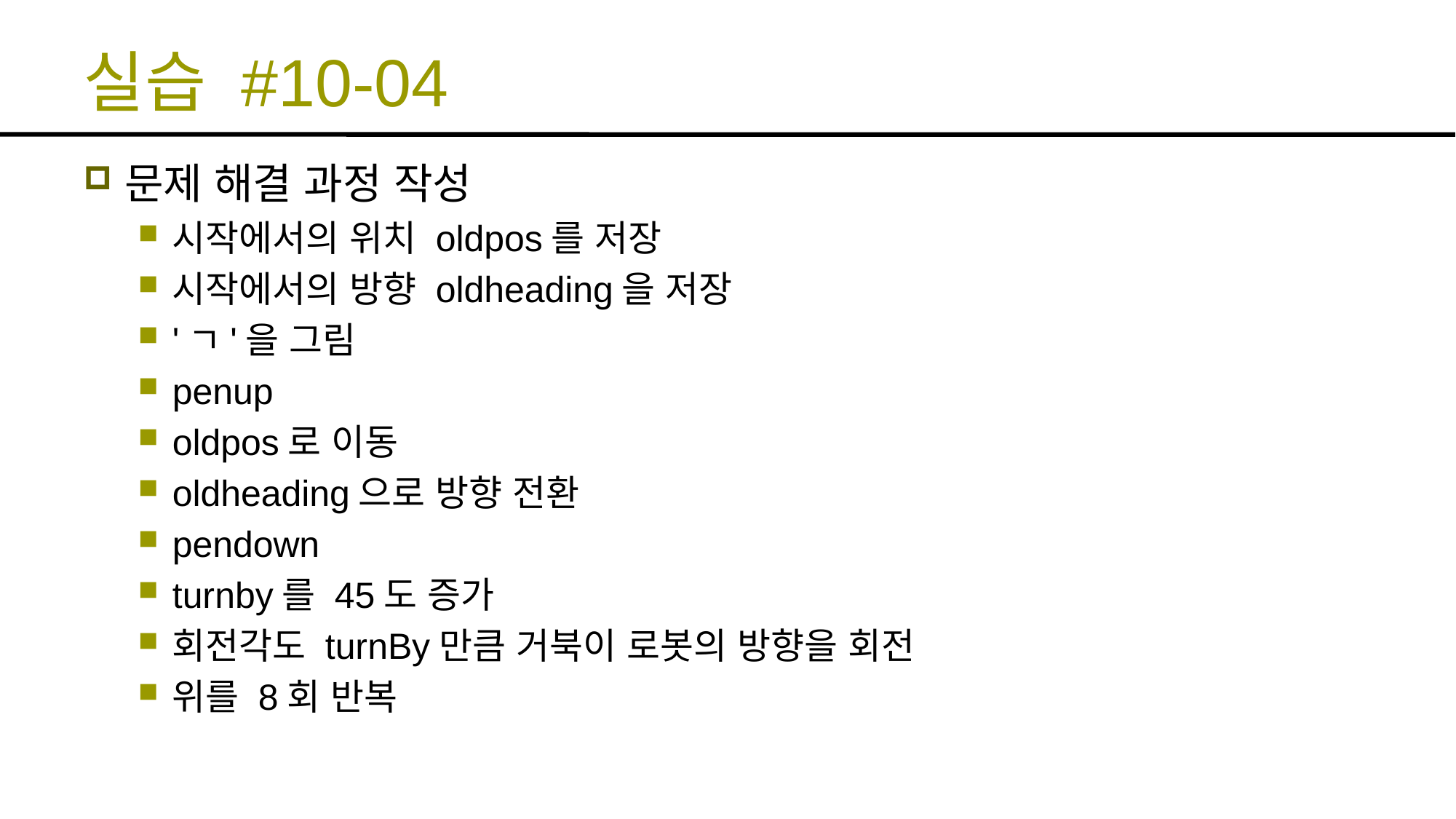

# 실습 #10-04
문제 해결 과정 작성
시작에서의 위치 oldpos를 저장
시작에서의 방향 oldheading을 저장
'ㄱ'을 그림
penup
oldpos로 이동
oldheading으로 방향 전환
pendown
turnby를 45도 증가
회전각도 turnBy만큼 거북이 로봇의 방향을 회전
위를 8회 반복